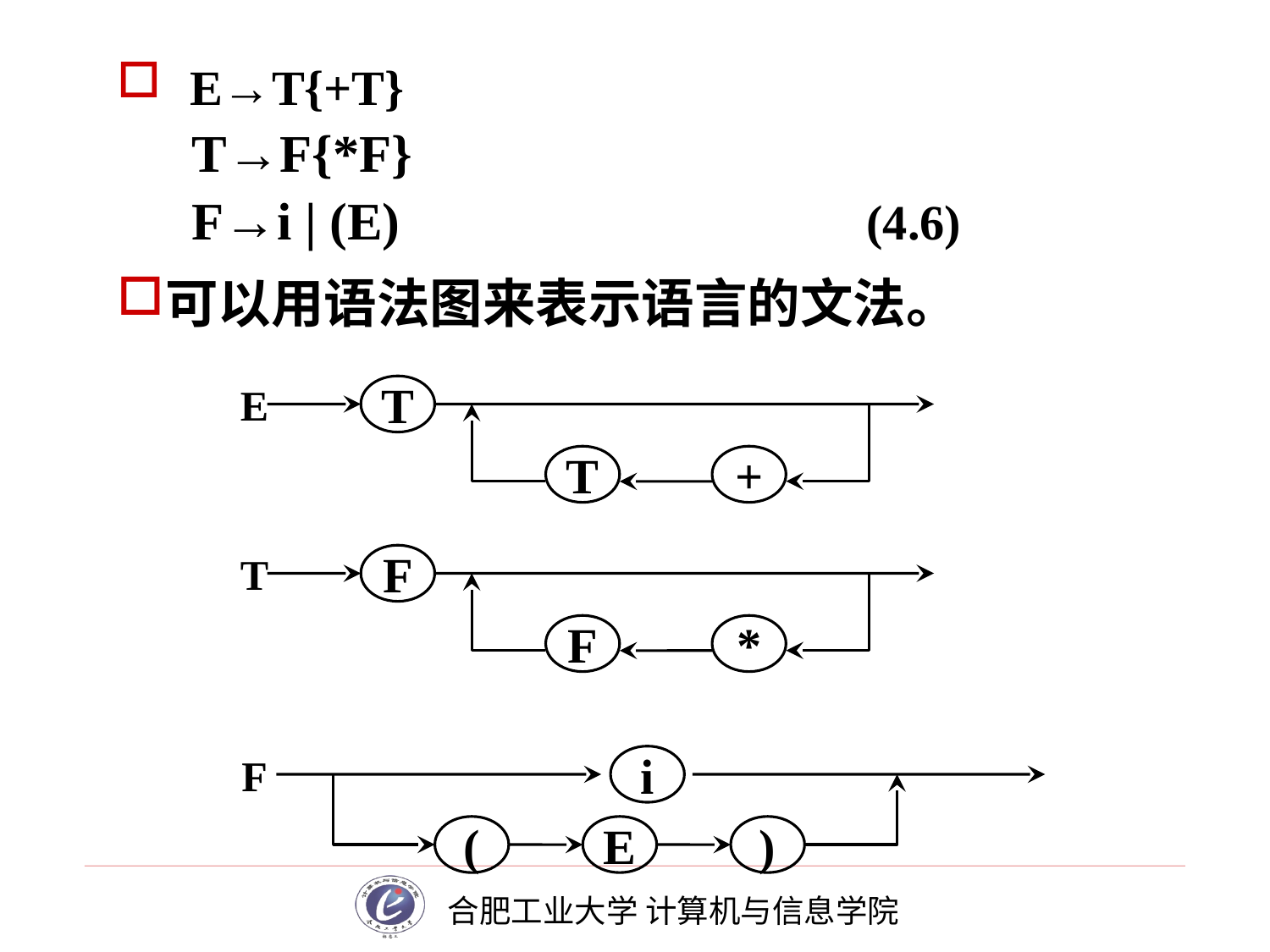

# E→T{+T}
T→F{*F}
F→i | (E)		                 	(4.6)
可以用语法图来表示语言的文法。
T
E

T
+

F
T

F
*

i
F

(
E
)